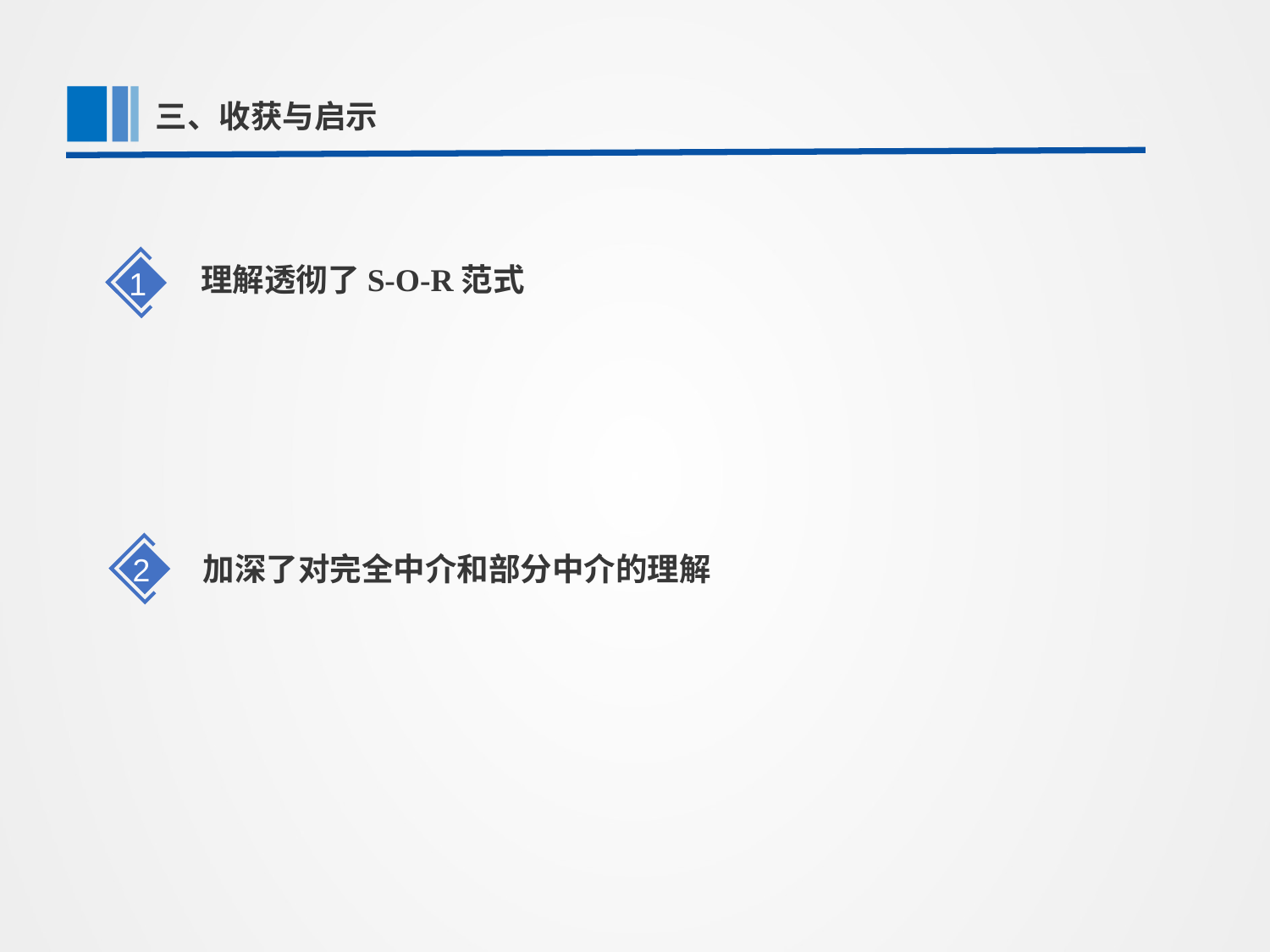

第一部分

三、收获与启示
理解透彻了S-O-R范式

1
加深了对完全中介和部分中介的理解

2